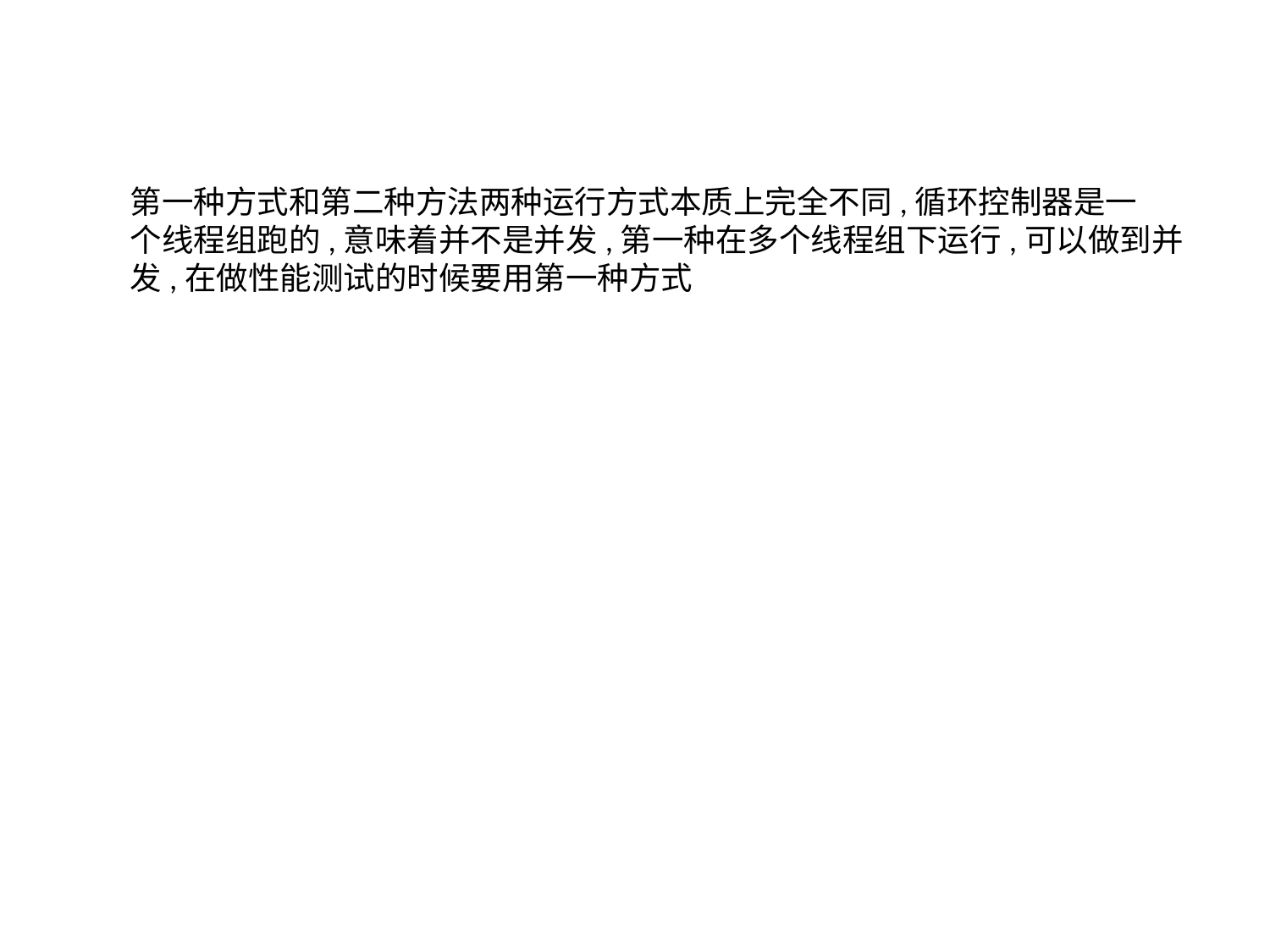

第一种方式和第二种方法两种运行方式本质上完全不同,循环控制器是一
个线程组跑的,意味着并不是并发,第一种在多个线程组下运行,可以做到并
发,在做性能测试的时候要用第一种方式